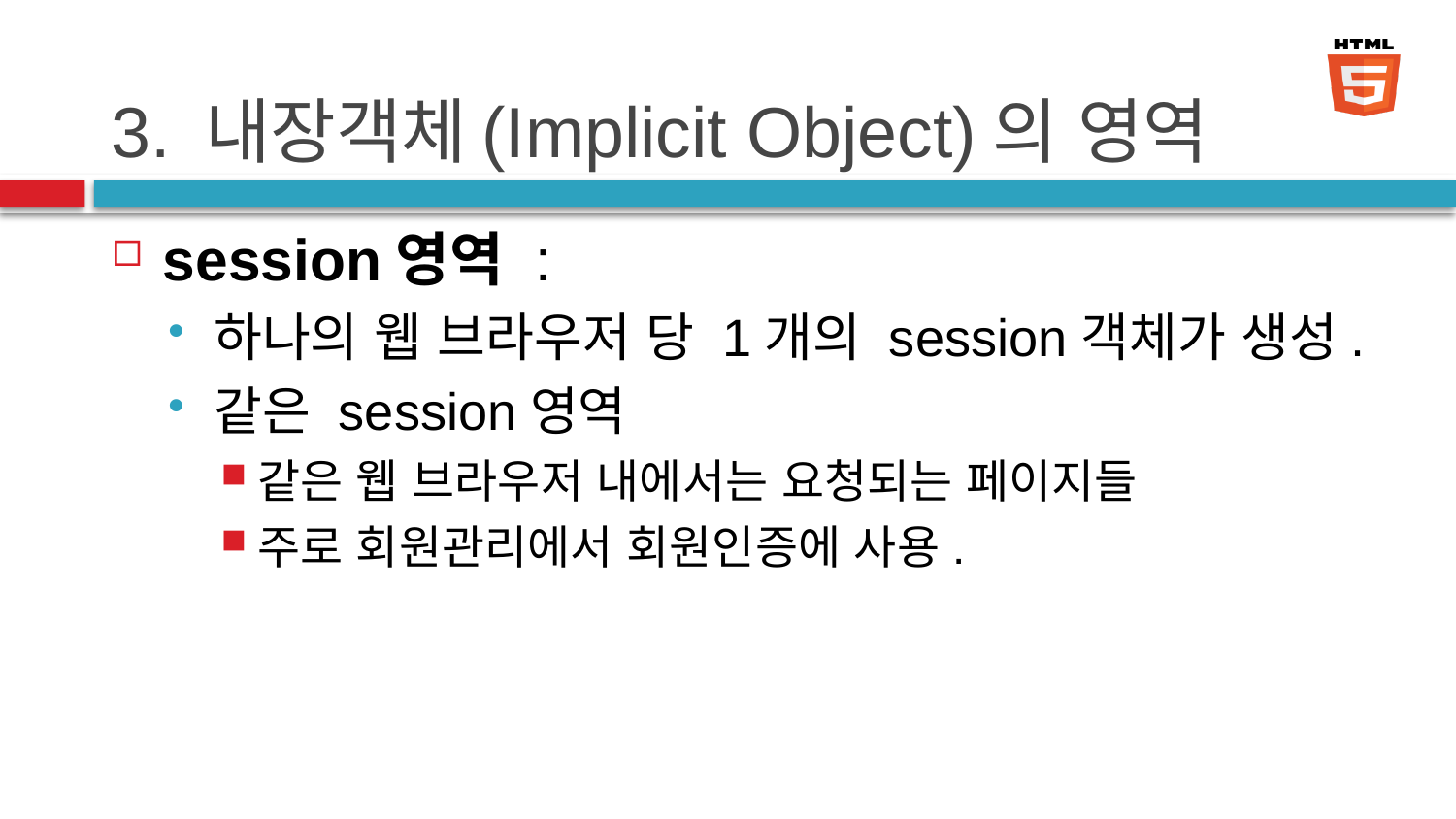

# 3. 내장객체(Implicit Object)의 영역
session영역 :
하나의 웹 브라우저 당 1개의 session객체가 생성.
같은 session영역
같은 웹 브라우저 내에서는 요청되는 페이지들
주로 회원관리에서 회원인증에 사용.